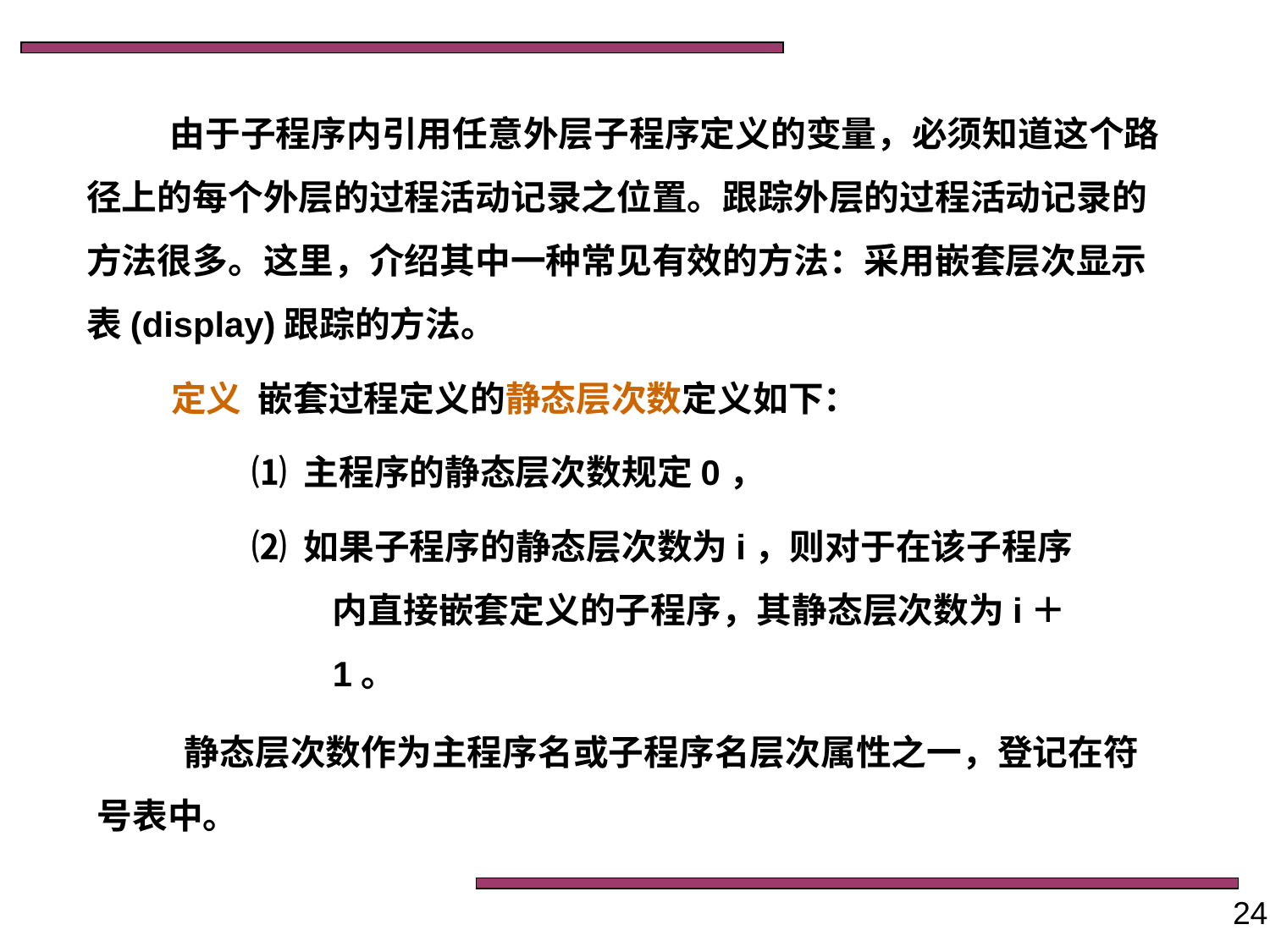

由于子程序内引用任意外层子程序定义的变量，必须知道这个路径上的每个外层的过程活动记录之位置。跟踪外层的过程活动记录的方法很多。这里，介绍其中一种常见有效的方法：采用嵌套层次显示表(display)跟踪的方法。
定义  嵌套过程定义的静态层次数定义如下：
          ⑴ 主程序的静态层次数规定0，
          ⑵ 如果子程序的静态层次数为i，则对于在该子程序内直接嵌套定义的子程序，其静态层次数为i＋1。
静态层次数作为主程序名或子程序名层次属性之一，登记在符号表中。
24